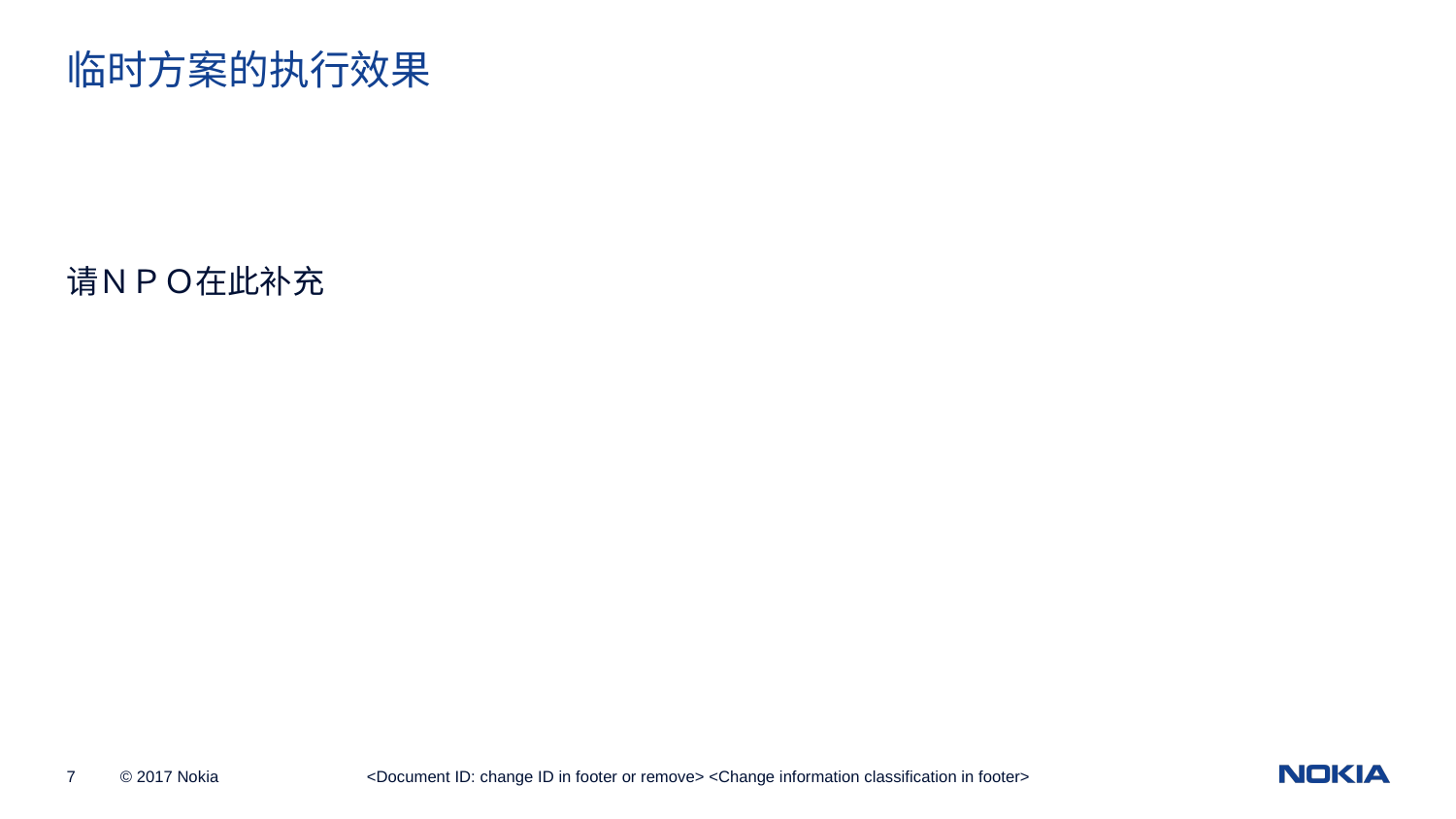

临时方案的执行效果

请ＮＰＯ在此补充
<Document ID: change ID in footer or remove> <Change information classification in footer>